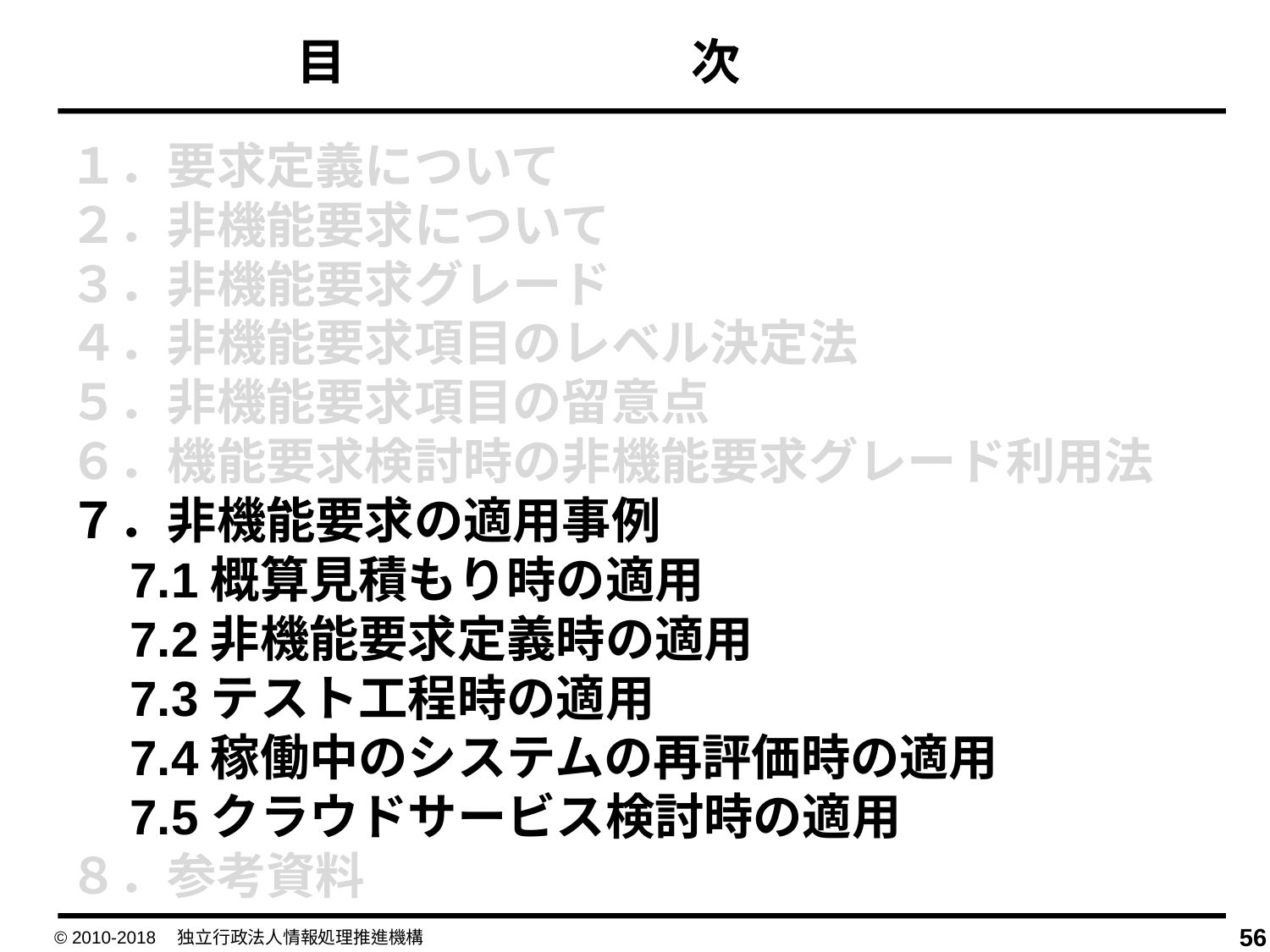

目　　　　　　　次
１．要求定義について
２．非機能要求について
３．非機能要求グレード
４．非機能要求項目のレベル決定法
５．非機能要求項目の留意点
６．機能要求検討時の非機能要求グレード利用法
７．非機能要求の適用事例
　7.1概算見積もり時の適用
　7.2非機能要求定義時の適用
　7.3テスト工程時の適用
　7.4稼働中のシステムの再評価時の適用
　7.5クラウドサービス検討時の適用
８．参考資料
© 2010-2018　独立行政法人情報処理推進機構